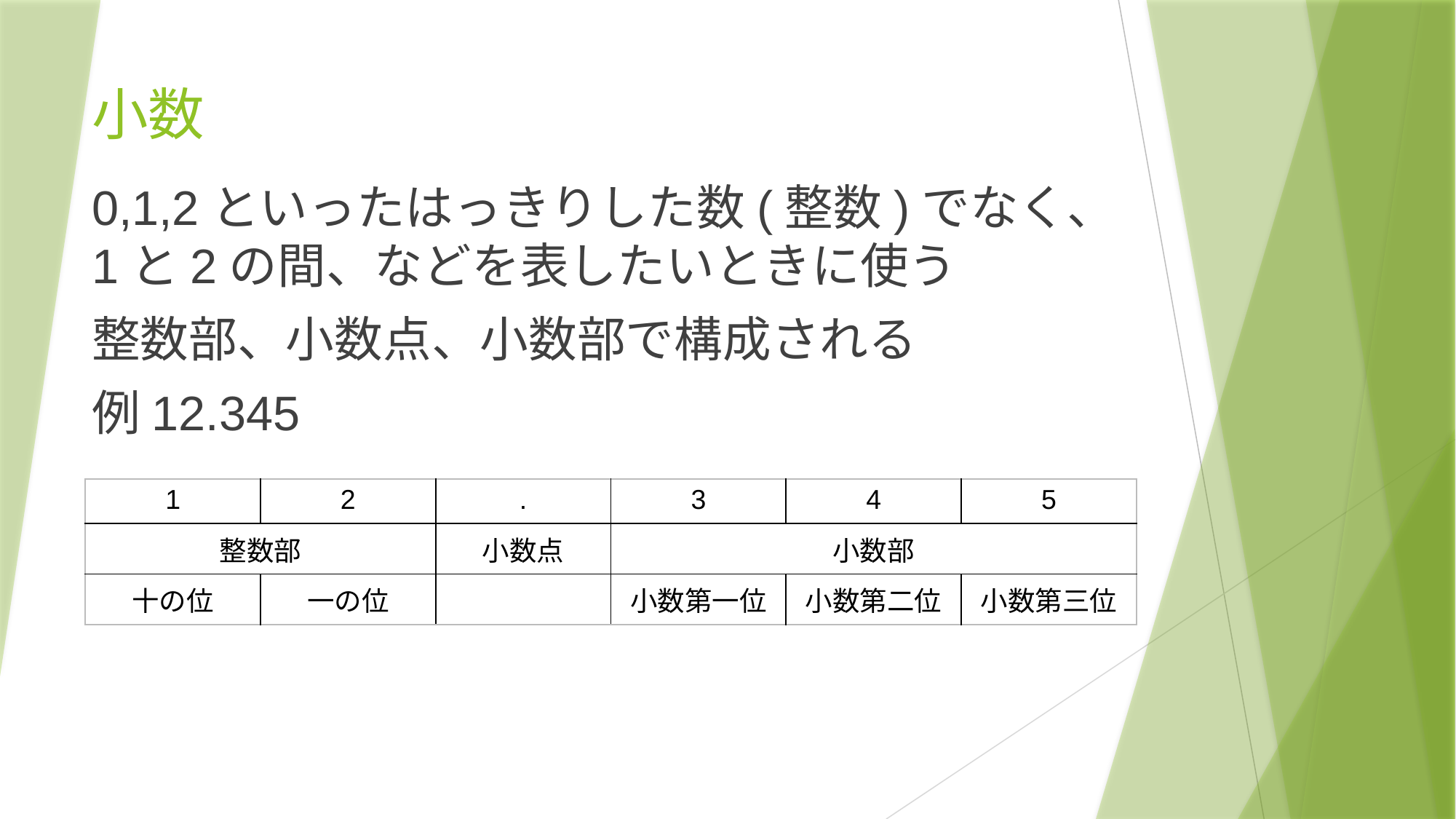

# 小数
0,1,2といったはっきりした数(整数)でなく、
1と2の間、などを表したいときに使う
整数部、小数点、小数部で構成される
例12.345

| 1 | 2 | . | 3 | 4 | 5 |
| --- | --- | --- | --- | --- | --- |
| 整数部 |  | 小数点 | 小数部 |  |  |
| 十の位 | 一の位 |  | 小数第一位 | 小数第二位 | 小数第三位 |